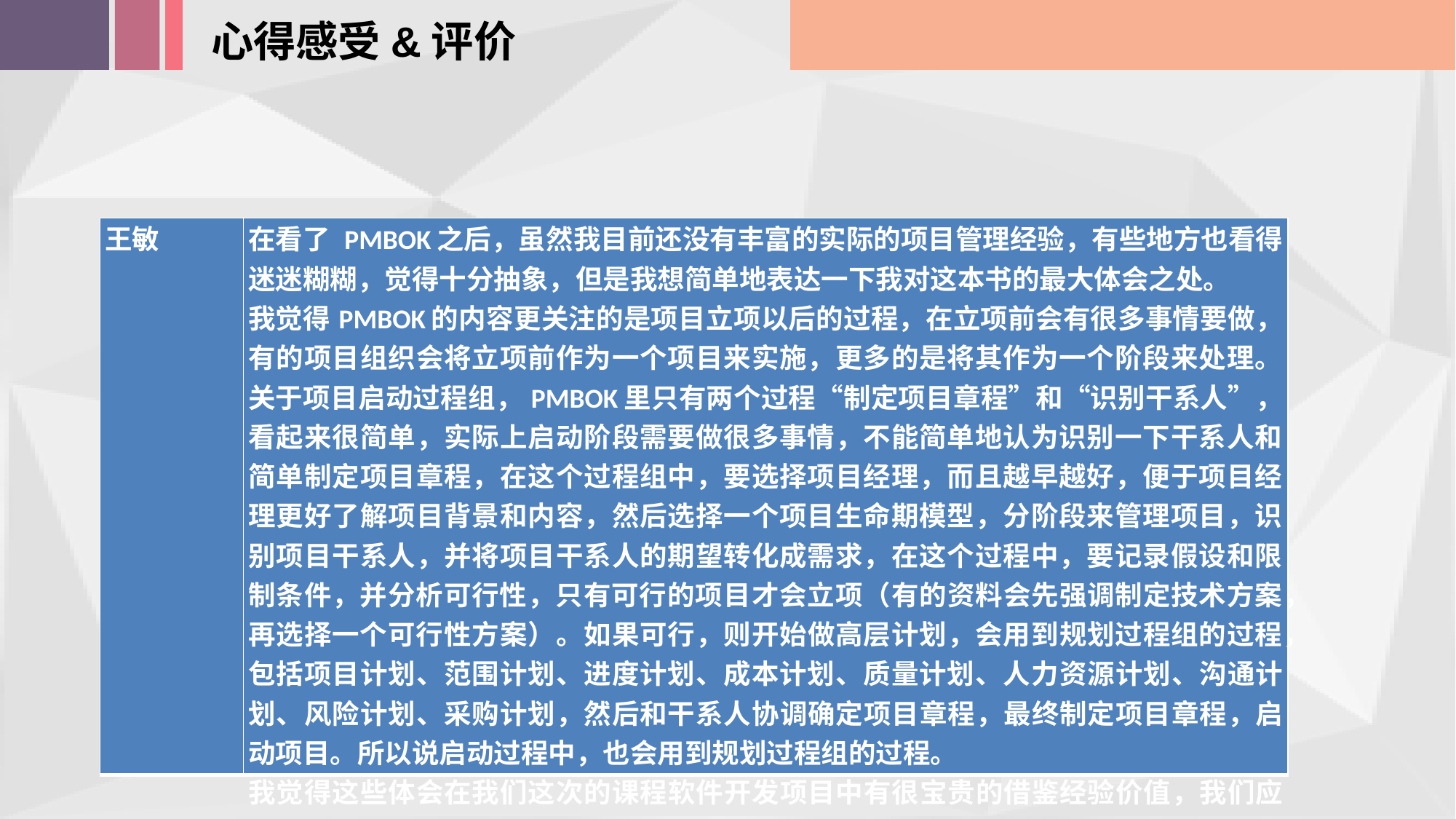

心得感受&评价
| 王敏 | 在看了 PMBOK之后，虽然我目前还没有丰富的实际的项目管理经验，有些地方也看得迷迷糊糊，觉得十分抽象，但是我想简单地表达一下我对这本书的最大体会之处。 我觉得PMBOK的内容更关注的是项目立项以后的过程，在立项前会有很多事情要做，有的项目组织会将立项前作为一个项目来实施，更多的是将其作为一个阶段来处理。关于项目启动过程组，PMBOK里只有两个过程“制定项目章程”和“识别干系人”，看起来很简单，实际上启动阶段需要做很多事情，不能简单地认为识别一下干系人和简单制定项目章程，在这个过程组中，要选择项目经理，而且越早越好，便于项目经理更好了解项目背景和内容，然后选择一个项目生命期模型，分阶段来管理项目，识别项目干系人，并将项目干系人的期望转化成需求，在这个过程中，要记录假设和限制条件，并分析可行性，只有可行的项目才会立项（有的资料会先强调制定技术方案，再选择一个可行性方案）。如果可行，则开始做高层计划，会用到规划过程组的过程，包括项目计划、范围计划、进度计划、成本计划、质量计划、人力资源计划、沟通计划、风险计划、采购计划，然后和干系人协调确定项目章程，最终制定项目章程，启动项目。所以说启动过程中，也会用到规划过程组的过程。 我觉得这些体会在我们这次的课程软件开发项目中有很宝贵的借鉴经验价值，我们应该在好好地规划项目过程组，为日后的开发工作做好充足的准备。 |
| --- | --- |